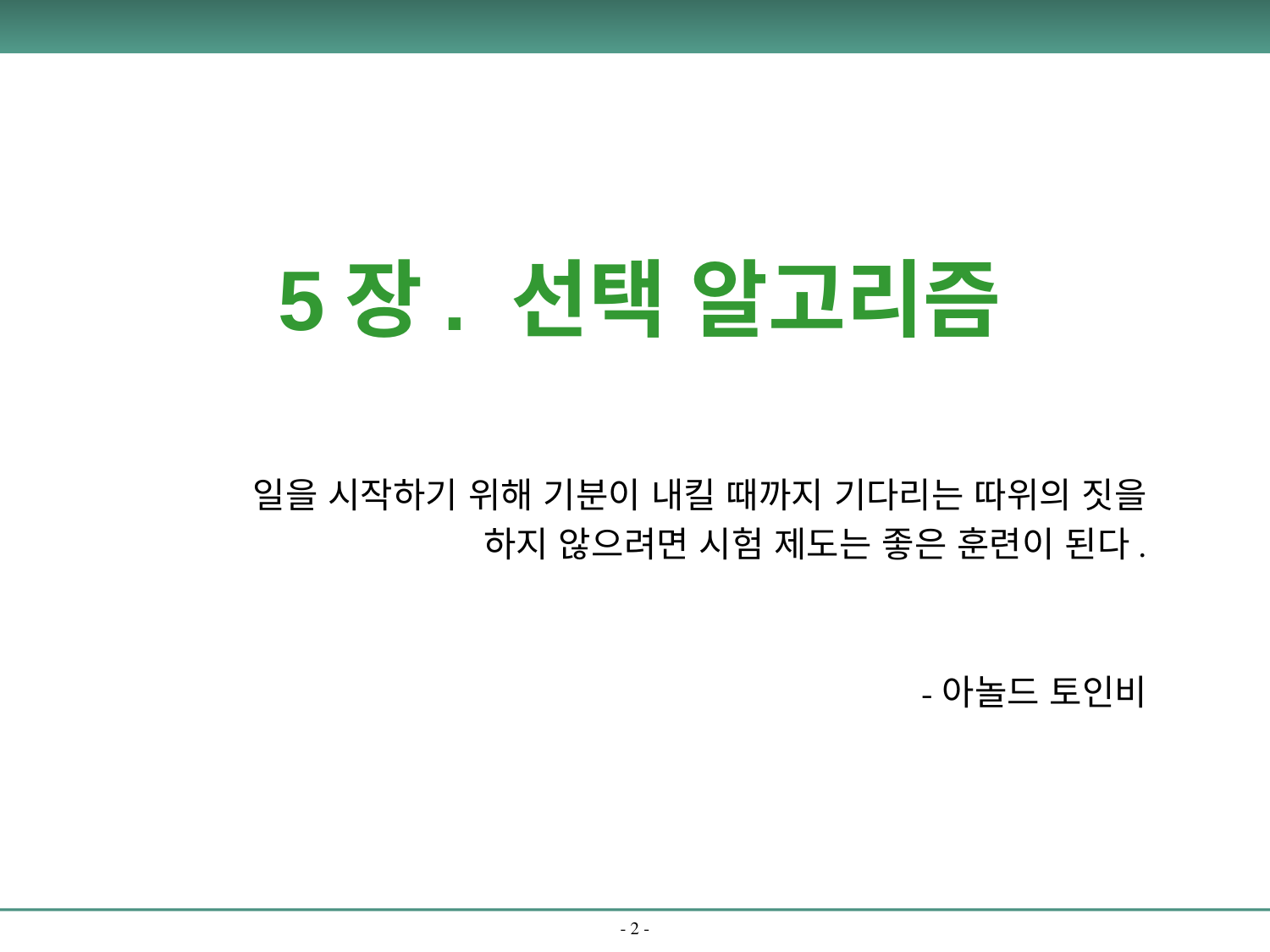

# 5장. 선택 알고리즘
일을 시작하기 위해 기분이 내킬 때까지 기다리는 따위의 짓을
하지 않으려면 시험 제도는 좋은 훈련이 된다.

-아놀드 토인비